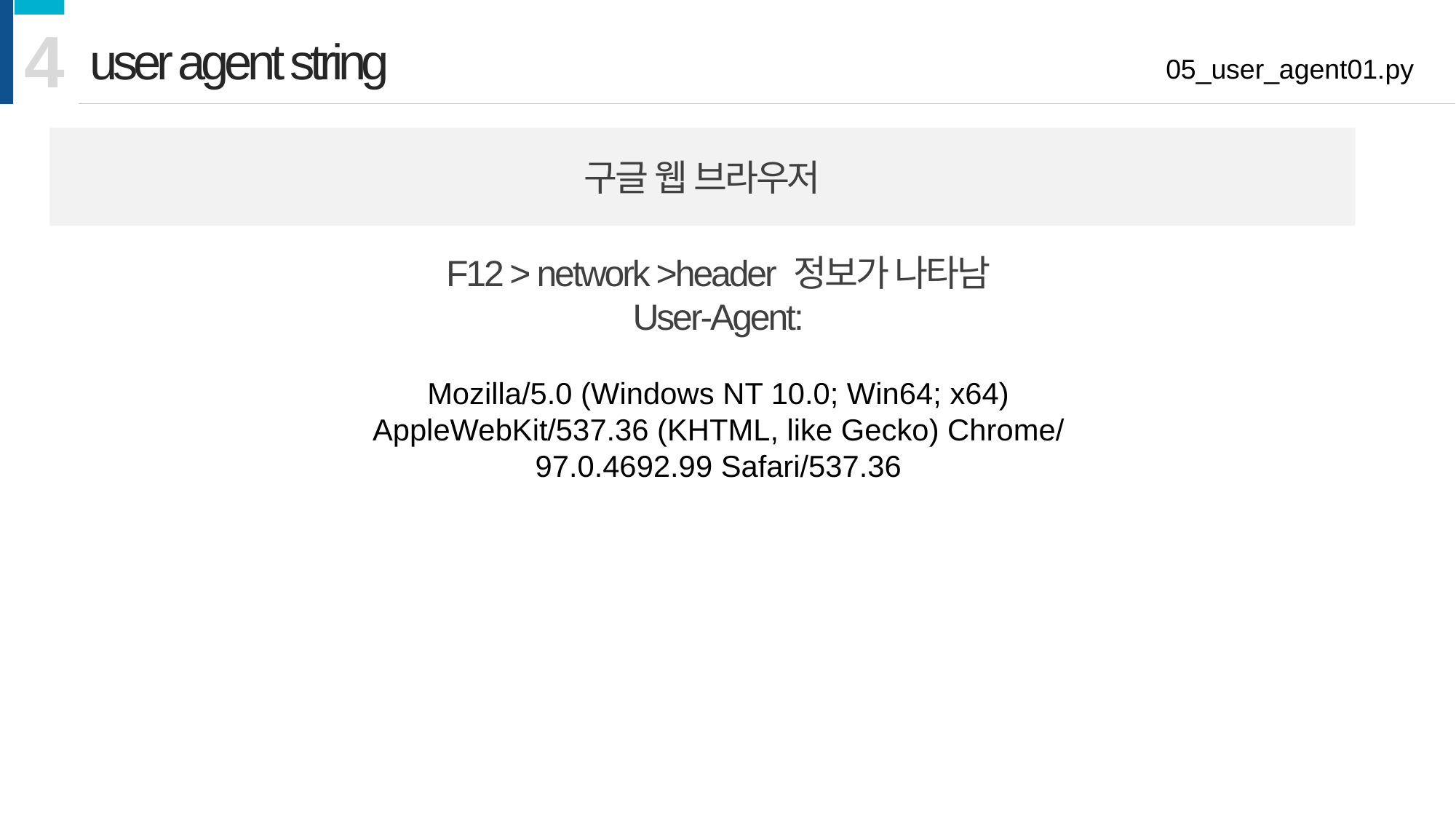

4
user agent string
05_user_agent01.py
구글 웹 브라우저
F12 > network >header 정보가 나타남
User-Agent:
Mozilla/5.0 (Windows NT 10.0; Win64; x64) AppleWebKit/537.36 (KHTML, like Gecko) Chrome/97.0.4692.99 Safari/537.36